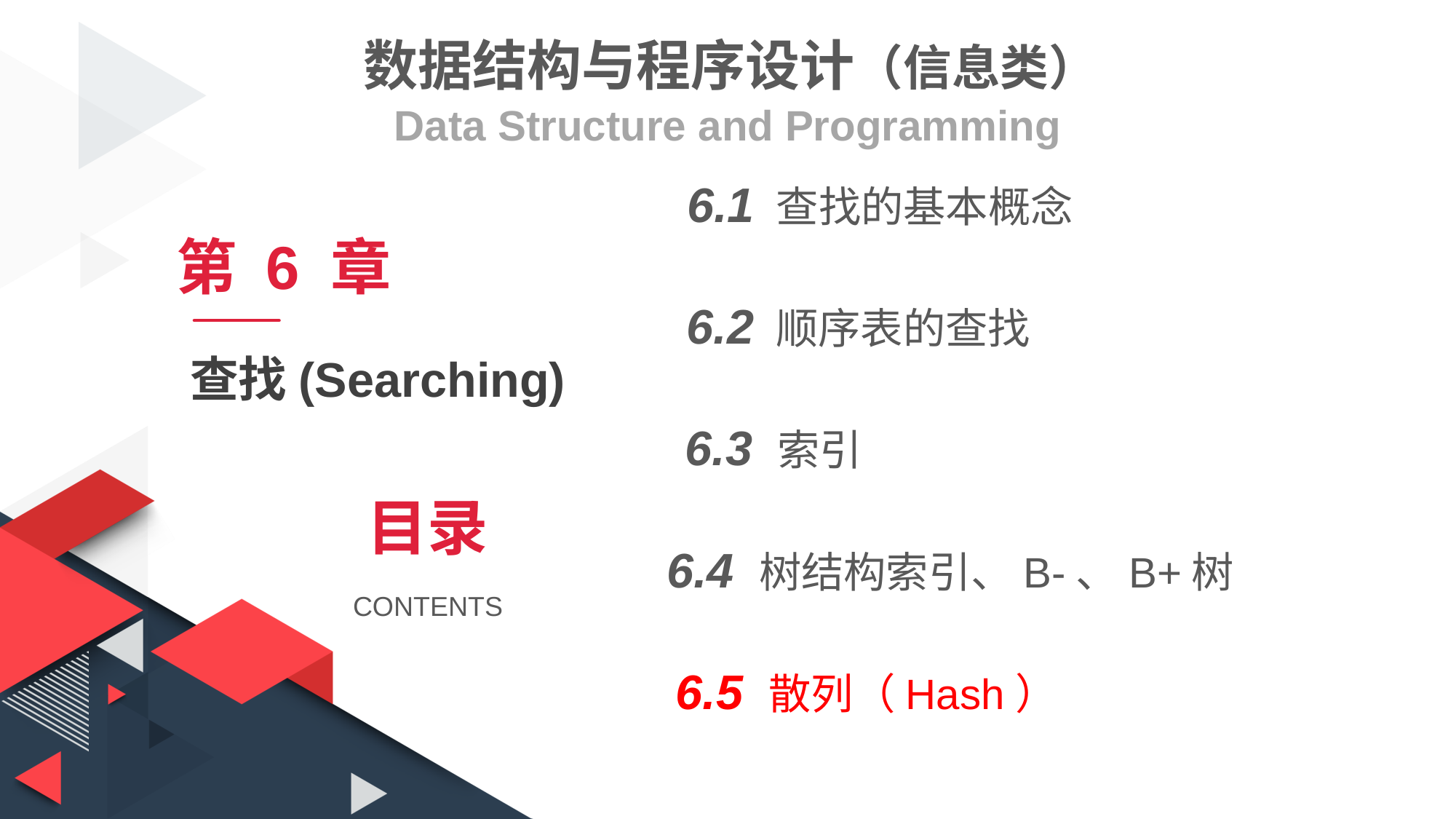

数据结构与程序设计（信息类）
Data Structure and Programming
6.1 查找的基本概念
第 6 章
6.2 顺序表的查找
查找(Searching)
6.3 索引
目录
6.4 树结构索引、B-、B+树
CONTENTS
6.5 散列（Hash）